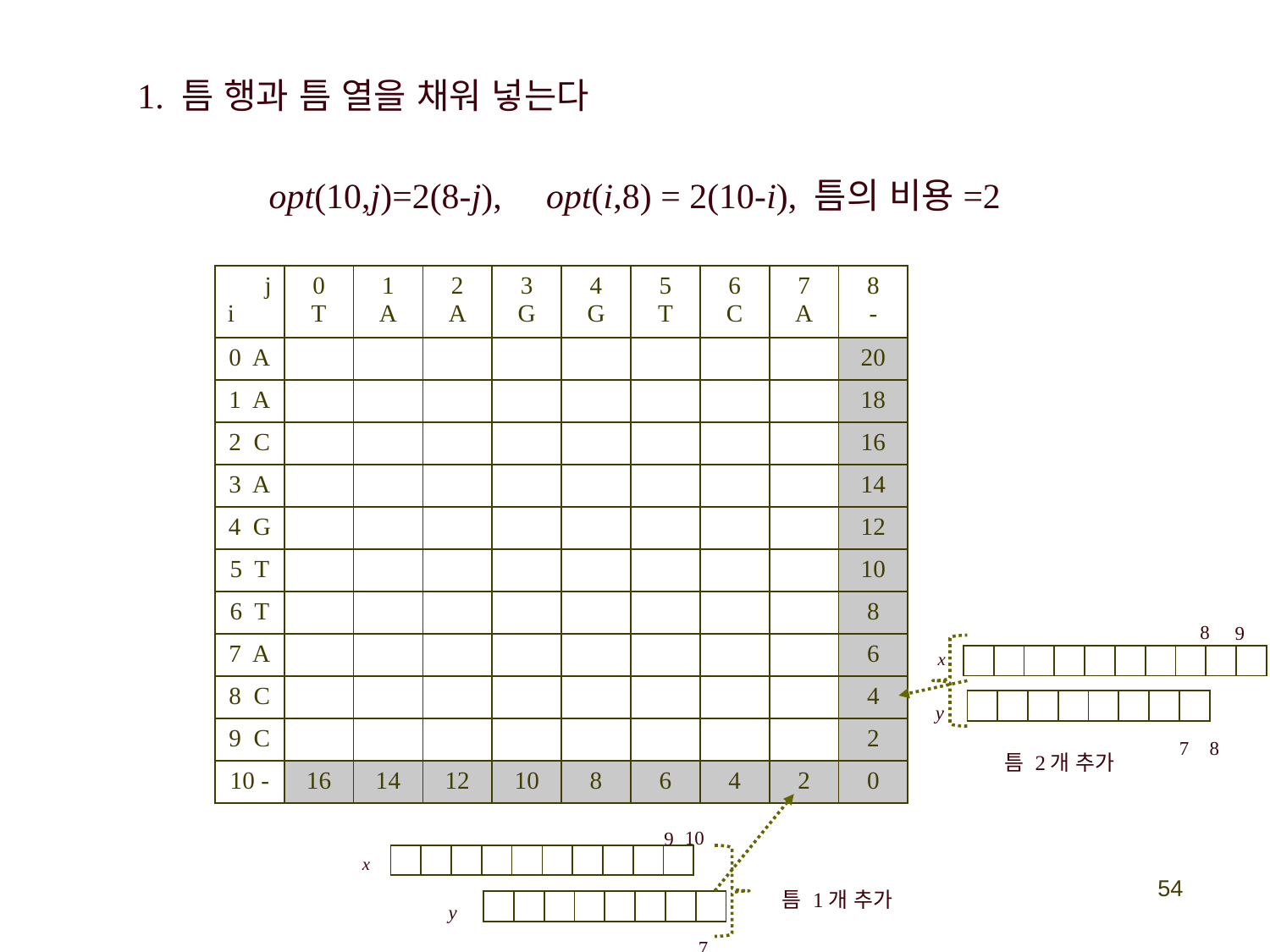

1. 틈 행과 틈 열을 채워 넣는다
opt(10,j)=2(8-j),     opt(i,8) = 2(10-i), 틈의 비용=2
| j i | 0 T | 1 A | 2 A | 3 G | 4 G | 5 T | 6 C | 7 A | 8 - |
| --- | --- | --- | --- | --- | --- | --- | --- | --- | --- |
| 0 A |  |  |  |  |  |  |  |  | 20 |
| 1 A |  |  |  |  |  |  |  |  | 18 |
| 2 C |  |  |  |  |  |  |  |  | 16 |
| 3 A |  |  |  |  |  |  |  |  | 14 |
| 4 G |  |  |  |  |  |  |  |  | 12 |
| 5 T |  |  |  |  |  |  |  |  | 10 |
| 6 T |  |  |  |  |  |  |  |  | 8 |
| 7 A |  |  |  |  |  |  |  |  | 6 |
| 8 C |  |  |  |  |  |  |  |  | 4 |
| 9 C |  |  |  |  |  |  |  |  | 2 |
| 10 - | 16 | 14 | 12 | 10 | 8 | 6 | 4 | 2 | 0 |
8
9
x

|  |  |  |  |  |  |  |  |  |  |
| --- | --- | --- | --- | --- | --- | --- | --- | --- | --- |
y
|  |  |  |  |  |  |  |  |
| --- | --- | --- | --- | --- | --- | --- | --- |
7
8
틈 2개 추가
9
10
x
|  |  |  |  |  |  |  |  |  |  |
| --- | --- | --- | --- | --- | --- | --- | --- | --- | --- |

틈 1개 추가
54
y
|  |  |  |  |  |  |  |  |
| --- | --- | --- | --- | --- | --- | --- | --- |
7